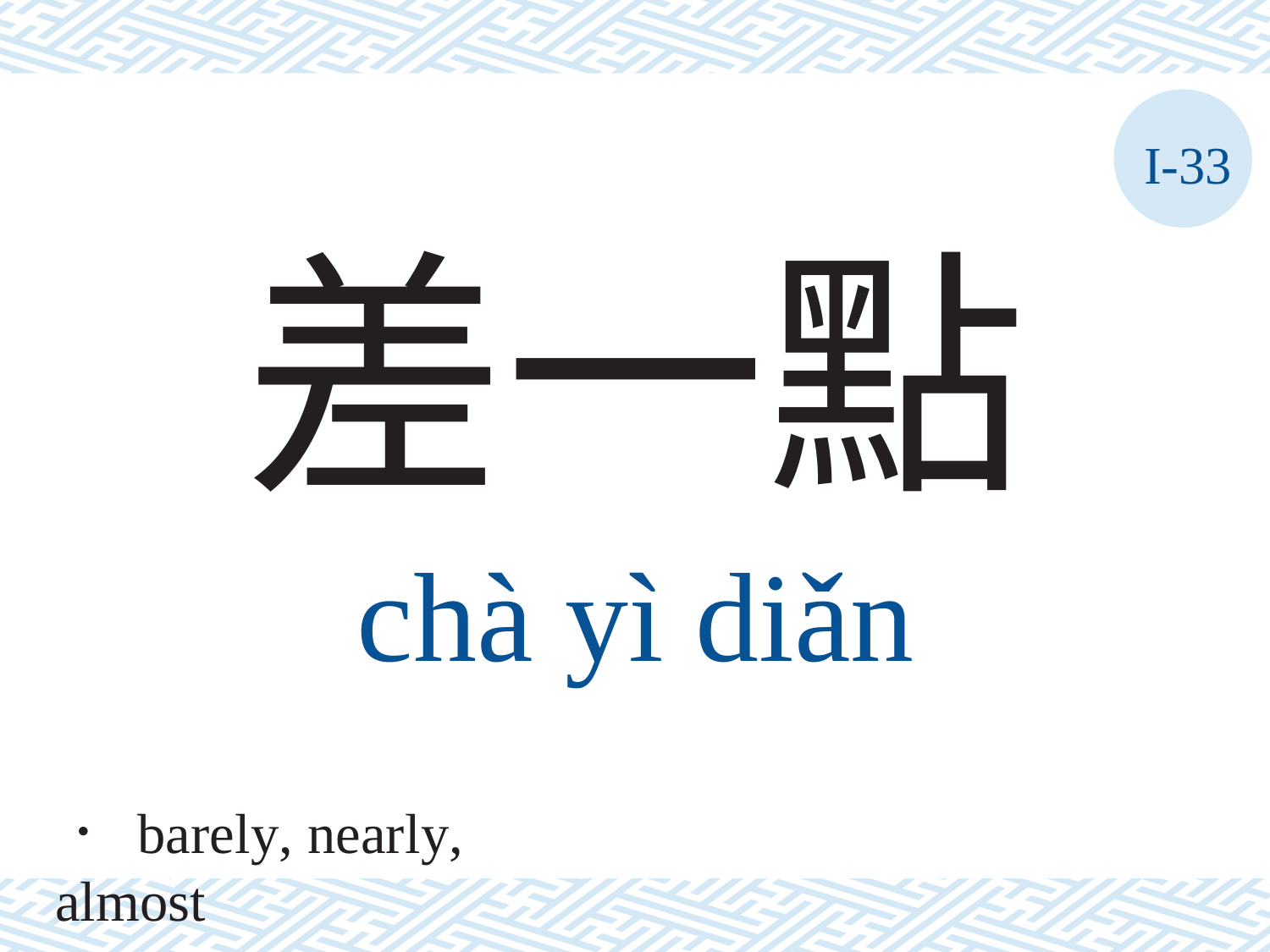

I-33
差一點
chà	yì	diǎn
． barely, nearly, almost